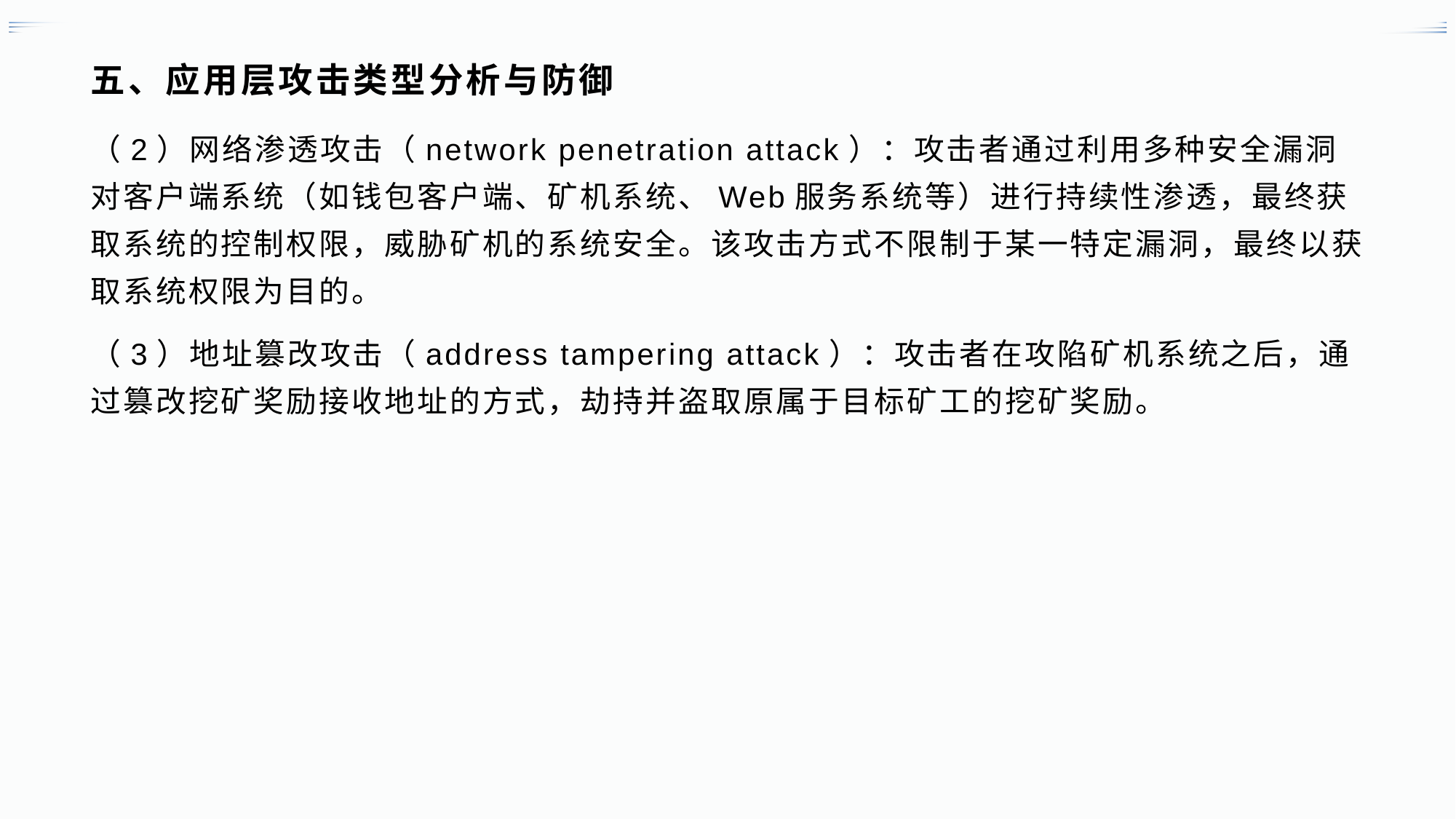

# 五、应用层攻击类型分析与防御
（2）网络渗透攻击（network penetration attack）：攻击者通过利用多种安全漏洞对客户端系统（如钱包客户端、矿机系统、Web服务系统等）进行持续性渗透，最终获取系统的控制权限，威胁矿机的系统安全。该攻击方式不限制于某一特定漏洞，最终以获取系统权限为目的。
（3）地址篡改攻击（address tampering attack）：攻击者在攻陷矿机系统之后，通过篡改挖矿奖励接收地址的方式，劫持并盗取原属于目标矿工的挖矿奖励。